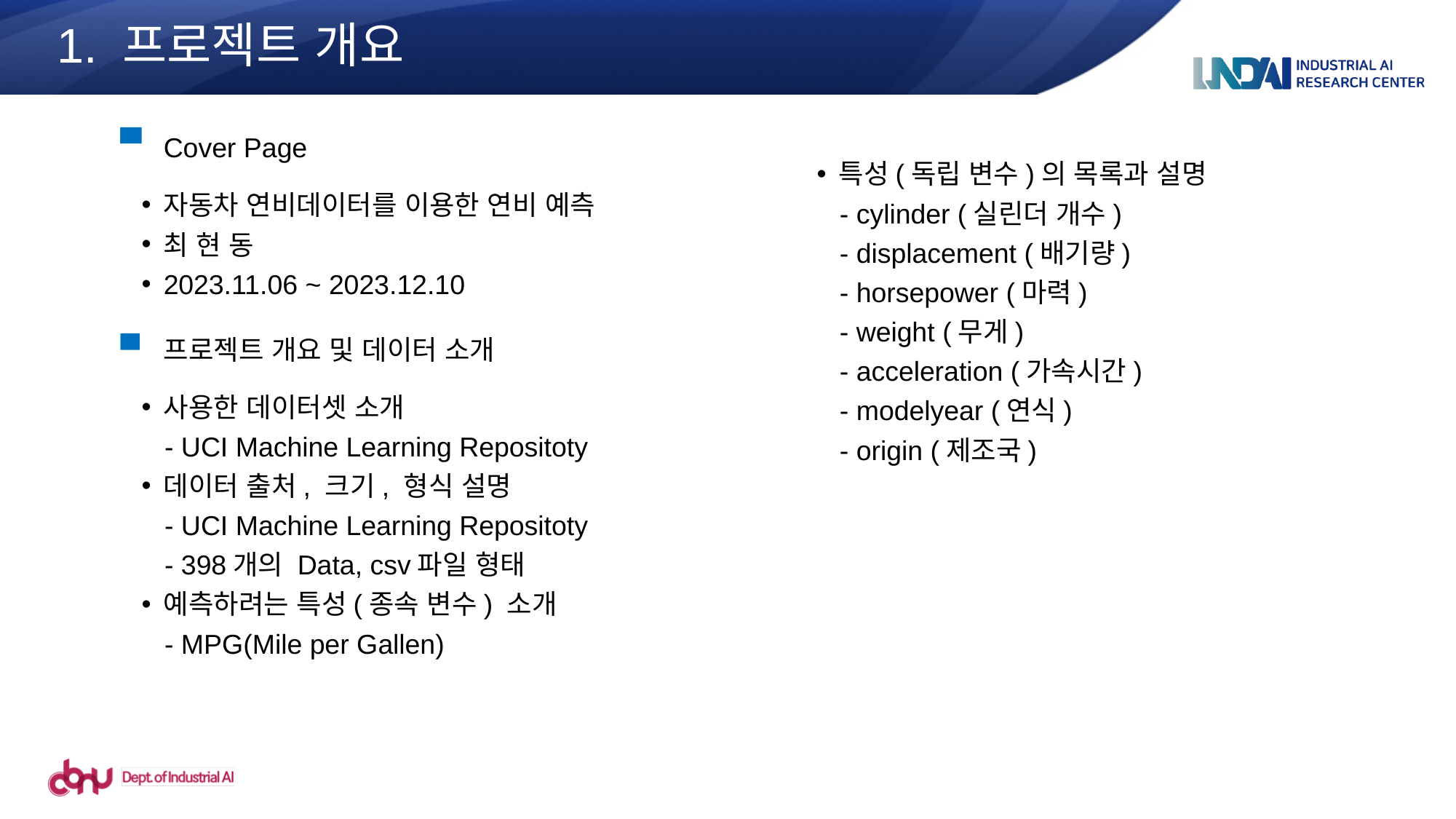

1. 프로젝트 개요
Cover Page
자동차 연비데이터를 이용한 연비 예측
최 현 동
2023.11.06 ~ 2023.12.10

프로젝트 개요 및 데이터 소개
사용한 데이터셋 소개
   - UCI Machine Learning Repositoty
데이터 출처, 크기, 형식 설명
   - UCI Machine Learning Repositoty
   - 398개의 Data, csv파일 형태
예측하려는 특성(종속 변수) 소개
   - MPG(Mile per Gallen)
특성(독립 변수)의 목록과 설명
   - cylinder (실린더 개수)
   - displacement (배기량)
   - horsepower (마력)
   - weight (무게)
   - acceleration (가속시간)
   - modelyear (연식)
   - origin (제조국)